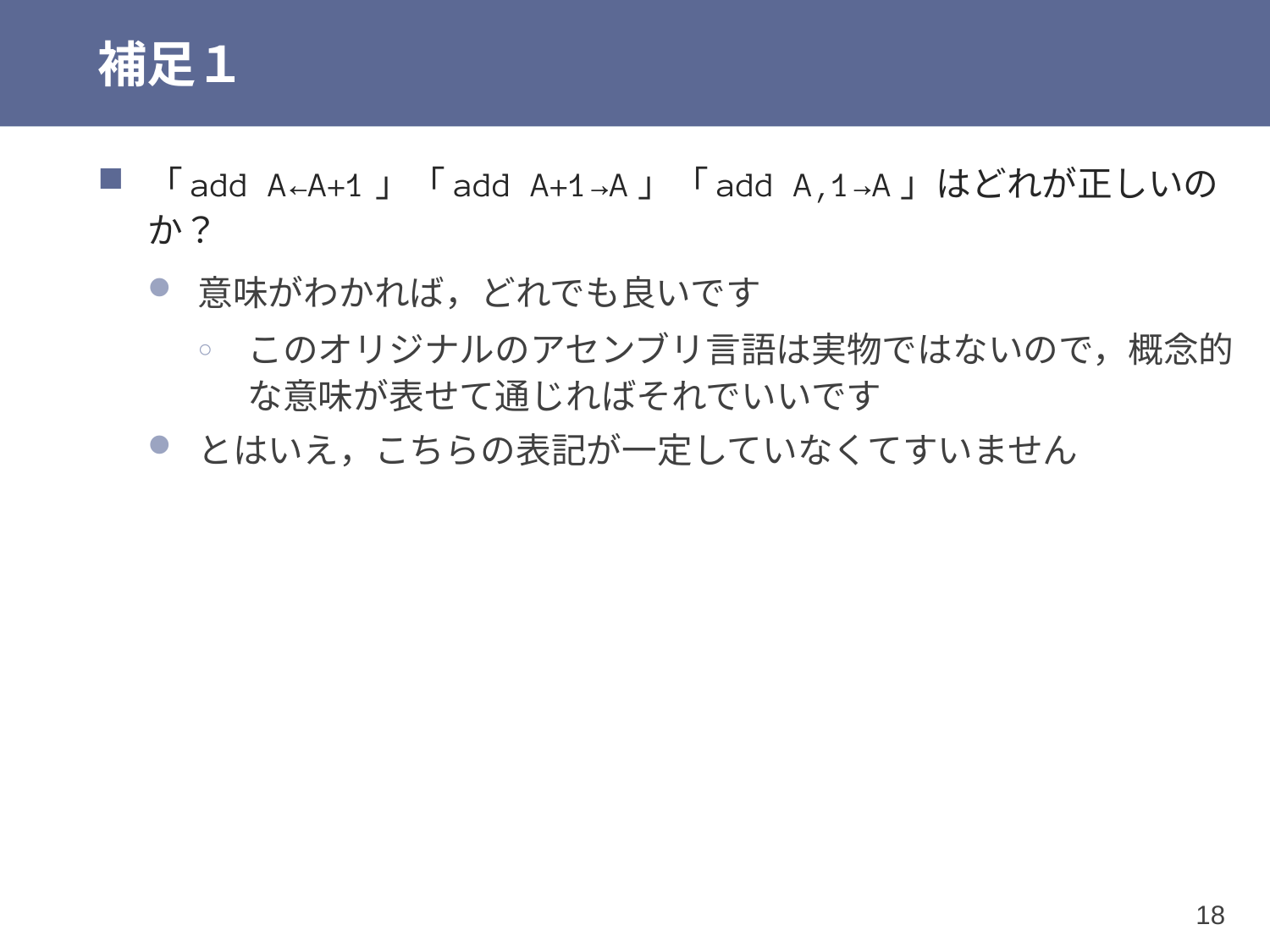

# 補足１
「add A←A+1」「add A+1→A」「add A,1→A」はどれが正しいのか？
意味がわかれば，どれでも良いです
このオリジナルのアセンブリ言語は実物ではないので，概念的な意味が表せて通じればそれでいいです
とはいえ，こちらの表記が一定していなくてすいません